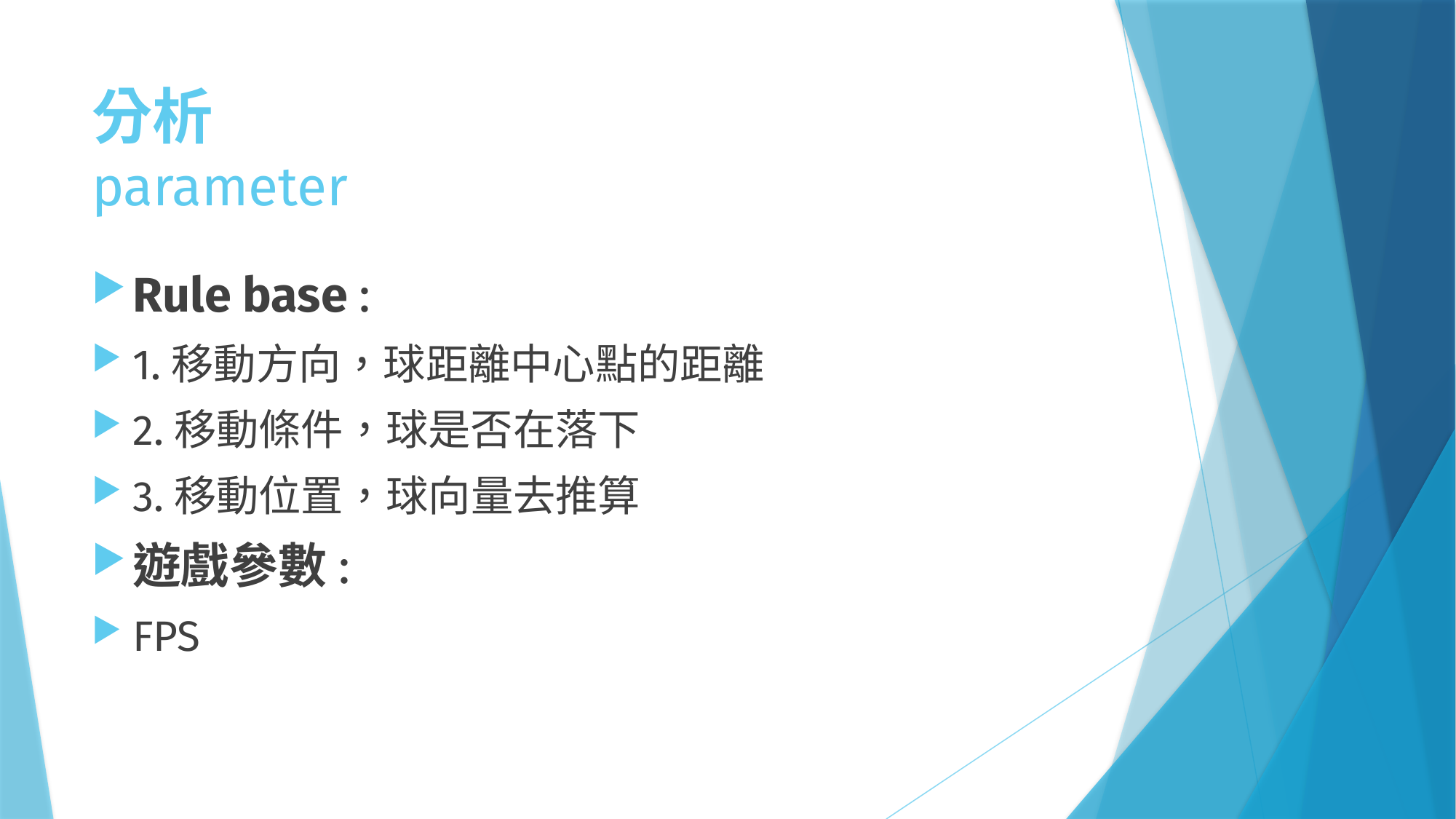

# 分析 parameter
Rule base :
1.移動方向，球距離中心點的距離
2.移動條件，球是否在落下
3.移動位置，球向量去推算
遊戲參數:
FPS